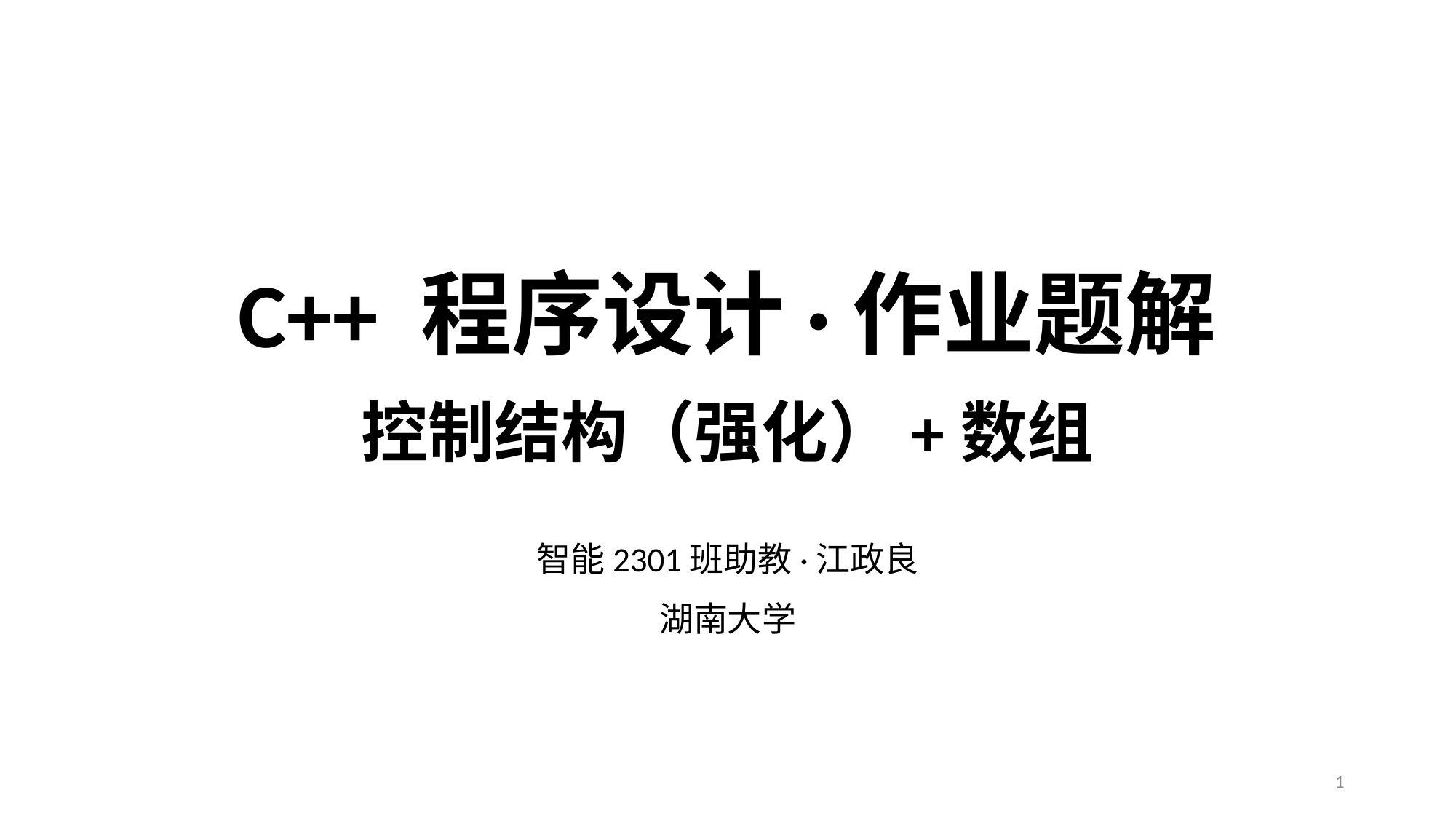

# C++ 程序设计·作业题解 控制结构（强化）+数组
智能2301班助教·江政良
湖南大学
1